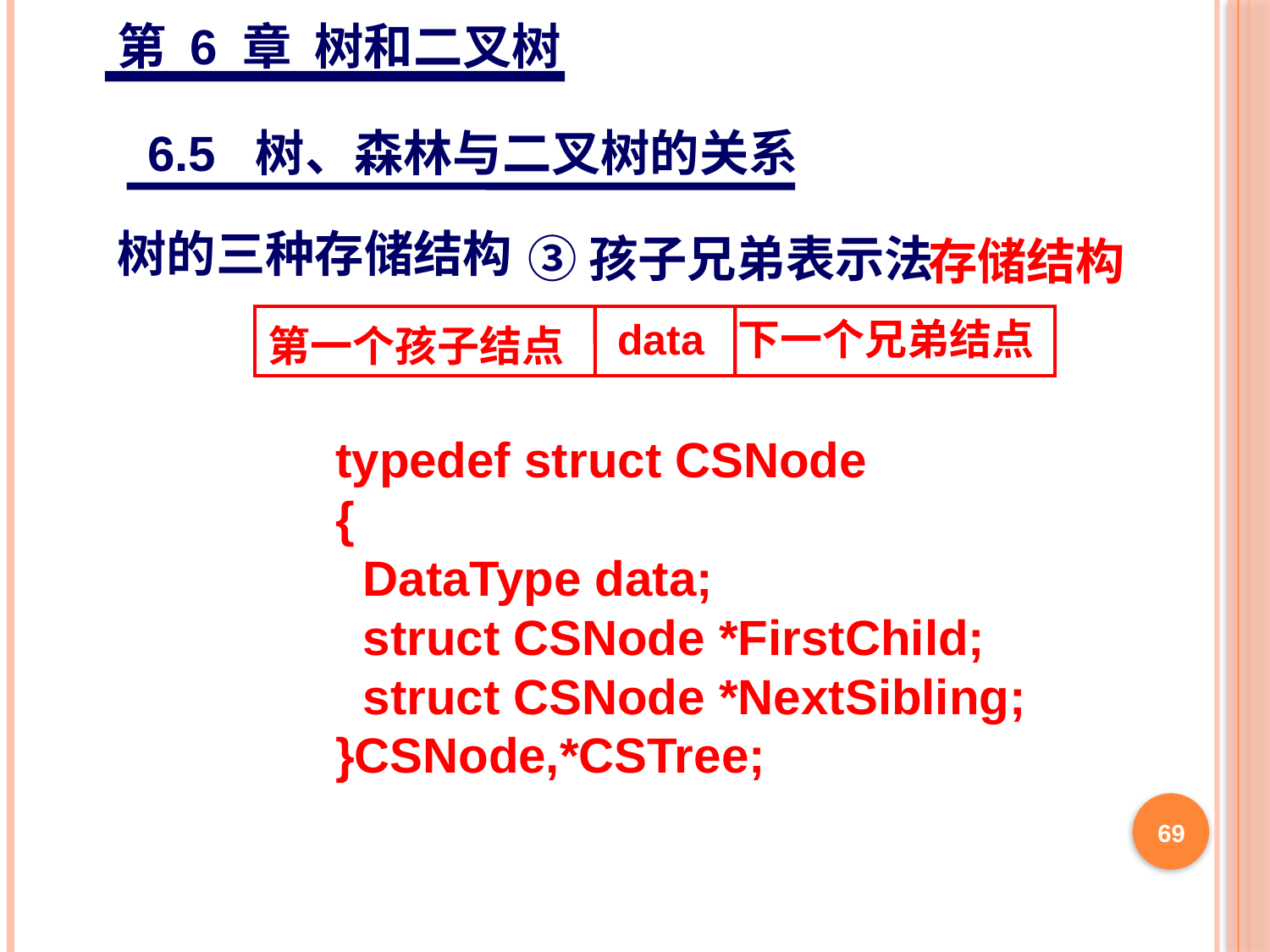

第 6 章  树和二叉树

6.5  树、森林与二叉树的关系

③孩子兄弟表示法
树的三种存储结构
存储结构

data
下一个兄弟结点

第一个孩子结点
typedef struct CSNode
{
  DataType data;
  struct CSNode *FirstChild;
  struct CSNode *NextSibling;
}CSNode,*CSTree;
69